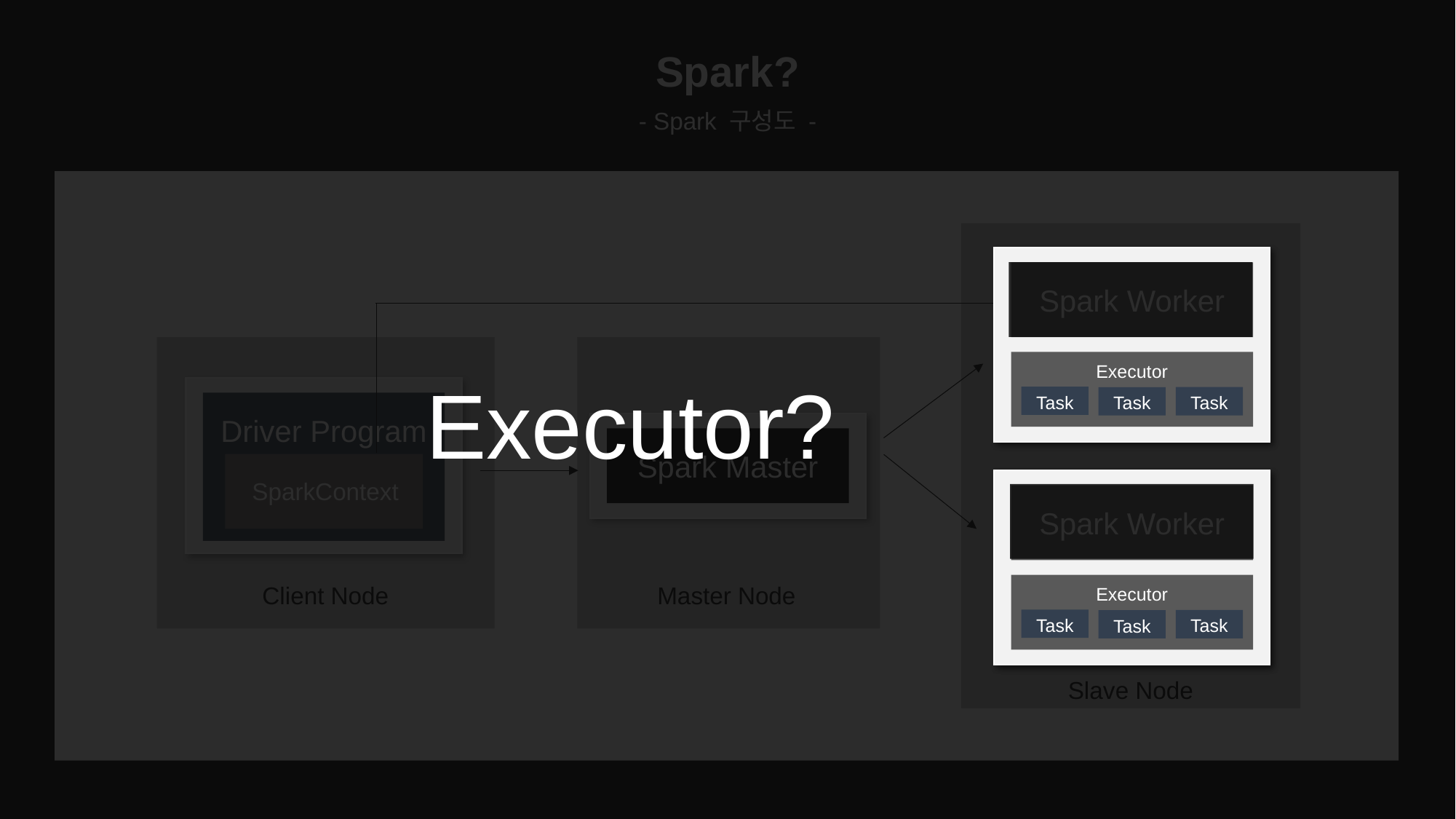

Spark?
- Spark 구성도 -

Spark Worker

Executor
Task

Task

Task

Spark Worker

Executor
Task

Task

Task

Executor?

Driver Program

SparkContext

Spark Master

Spark Worker

Executor
Task

Task

Task

Spark Worker

Executor
Task

Task

Task

Client Node
Master Node
Slave Node